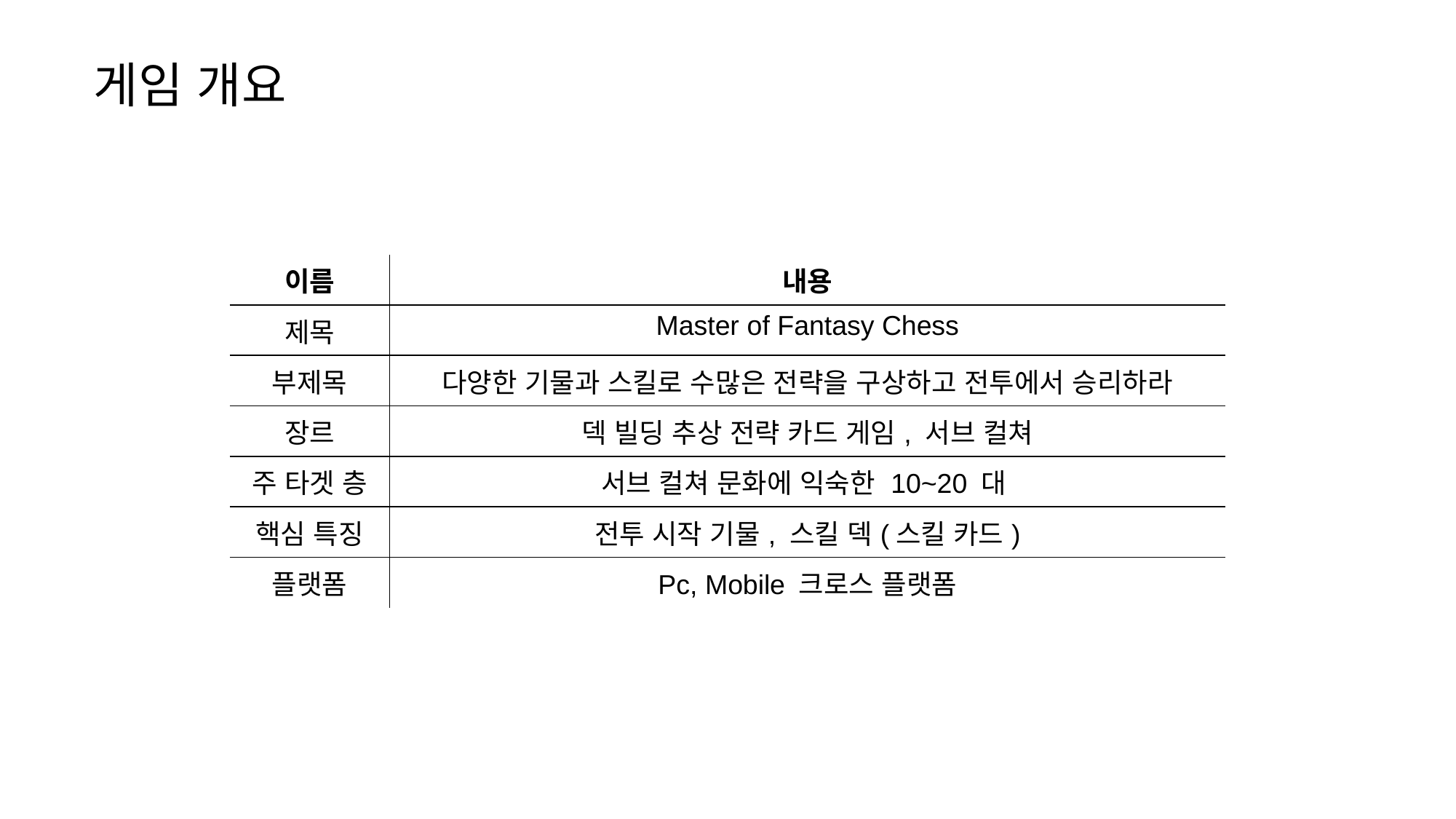

게임 개요
| 이름 | 내용 |
| --- | --- |
| 제목 | Master of Fantasy Chess |
| 부제목 | 다양한 기물과 스킬로 수많은 전략을 구상하고 전투에서 승리하라 |
| 장르 | 덱 빌딩 추상 전략 카드 게임, 서브 컬쳐 |
| 주 타겟 층 | 서브 컬쳐 문화에 익숙한 10~20 대 |
| 핵심 특징 | 전투 시작 기물, 스킬 덱(스킬 카드) |
| 플랫폼 | Pc, Mobile 크로스 플랫폼 |